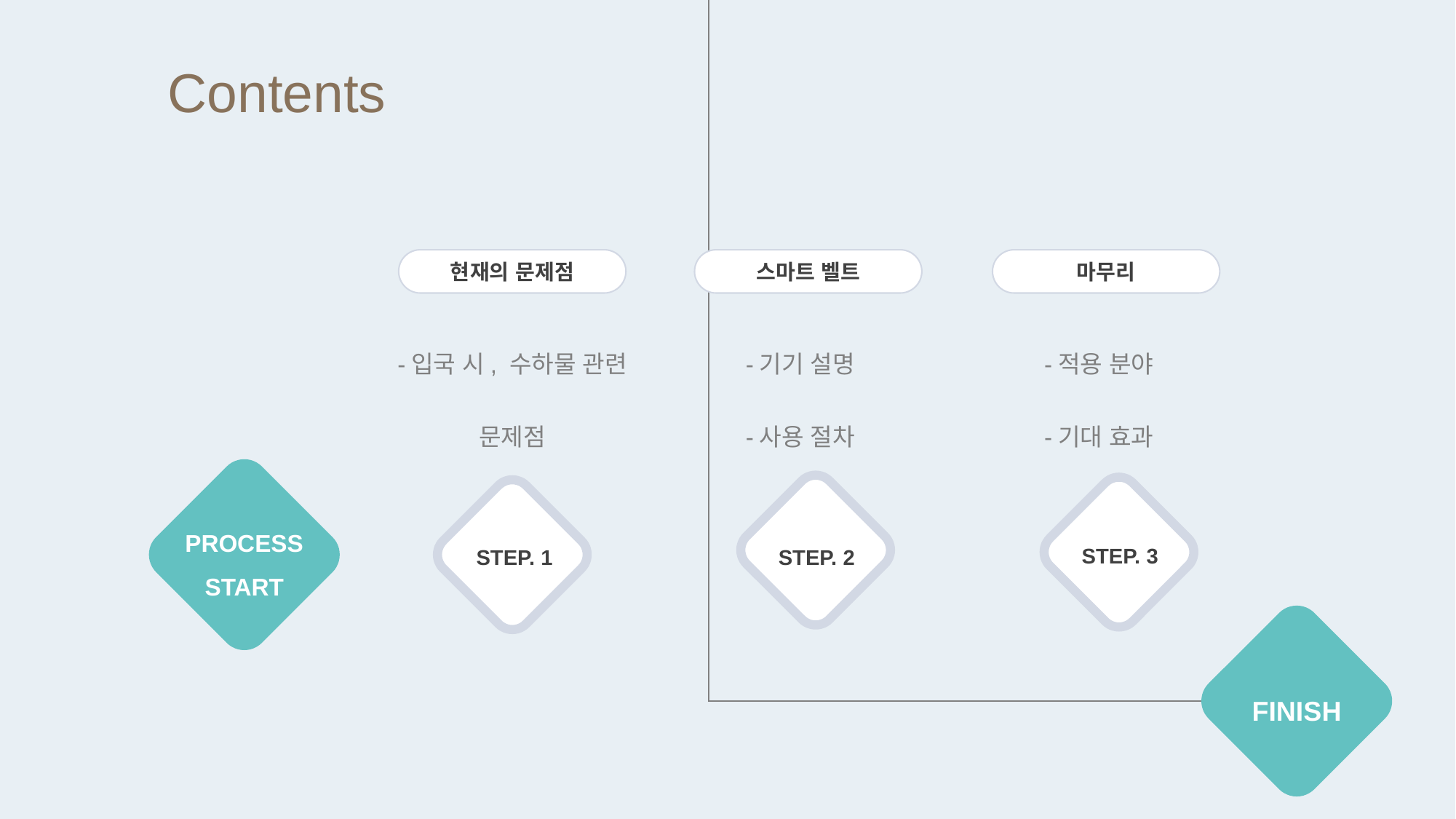

Contents
현재의 문제점
스마트 벨트
마무리
-기기 설명
-사용 절차
-적용 분야
-기대 효과
-입국 시, 수하물 관련
문제점

PROCESS
START
STEP. 3
STEP. 1
STEP. 2

FINISH